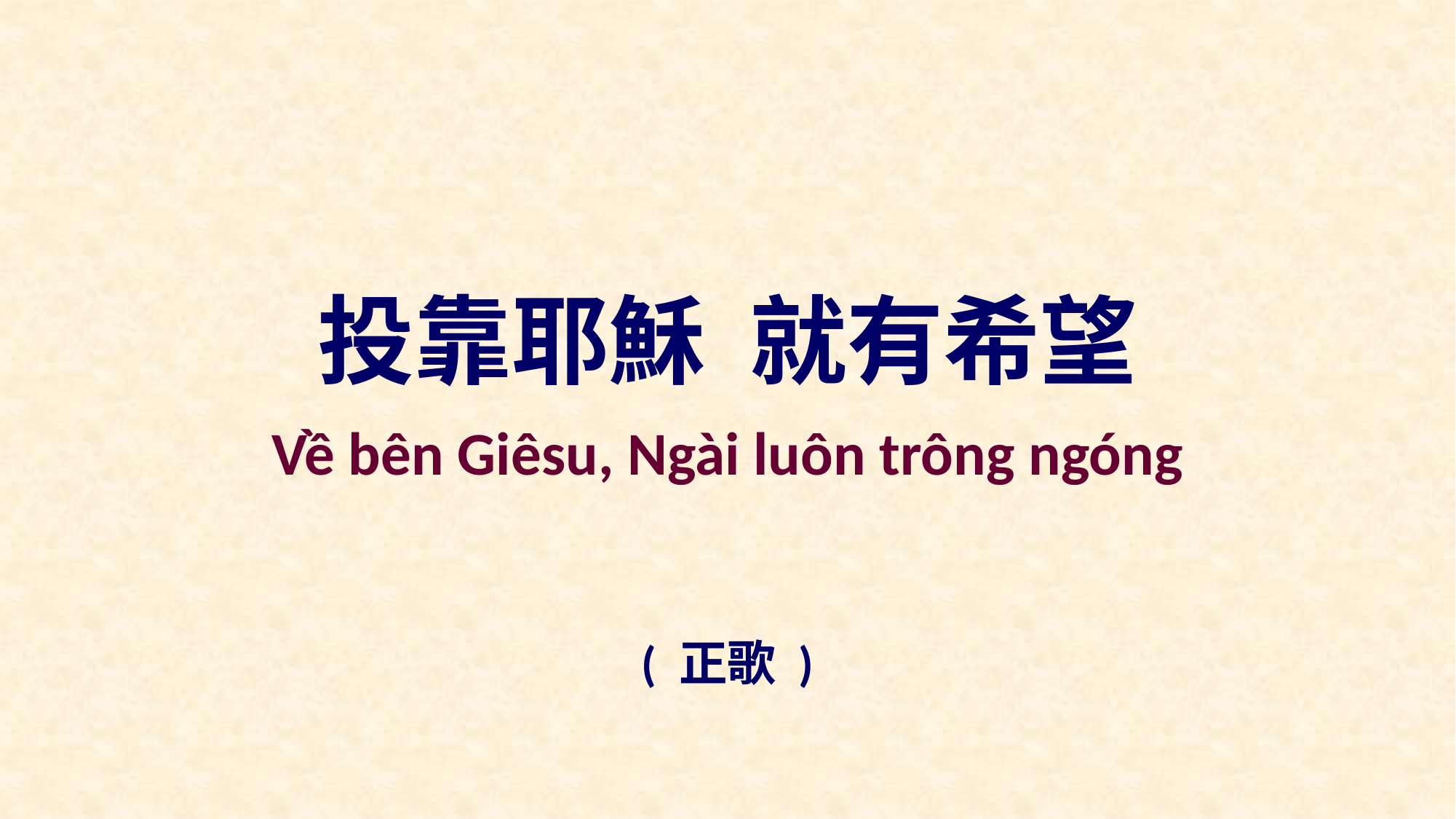

投靠耶穌  就有希望
Về bên Giêsu, Ngài luôn trông ngóng
( 正歌 )